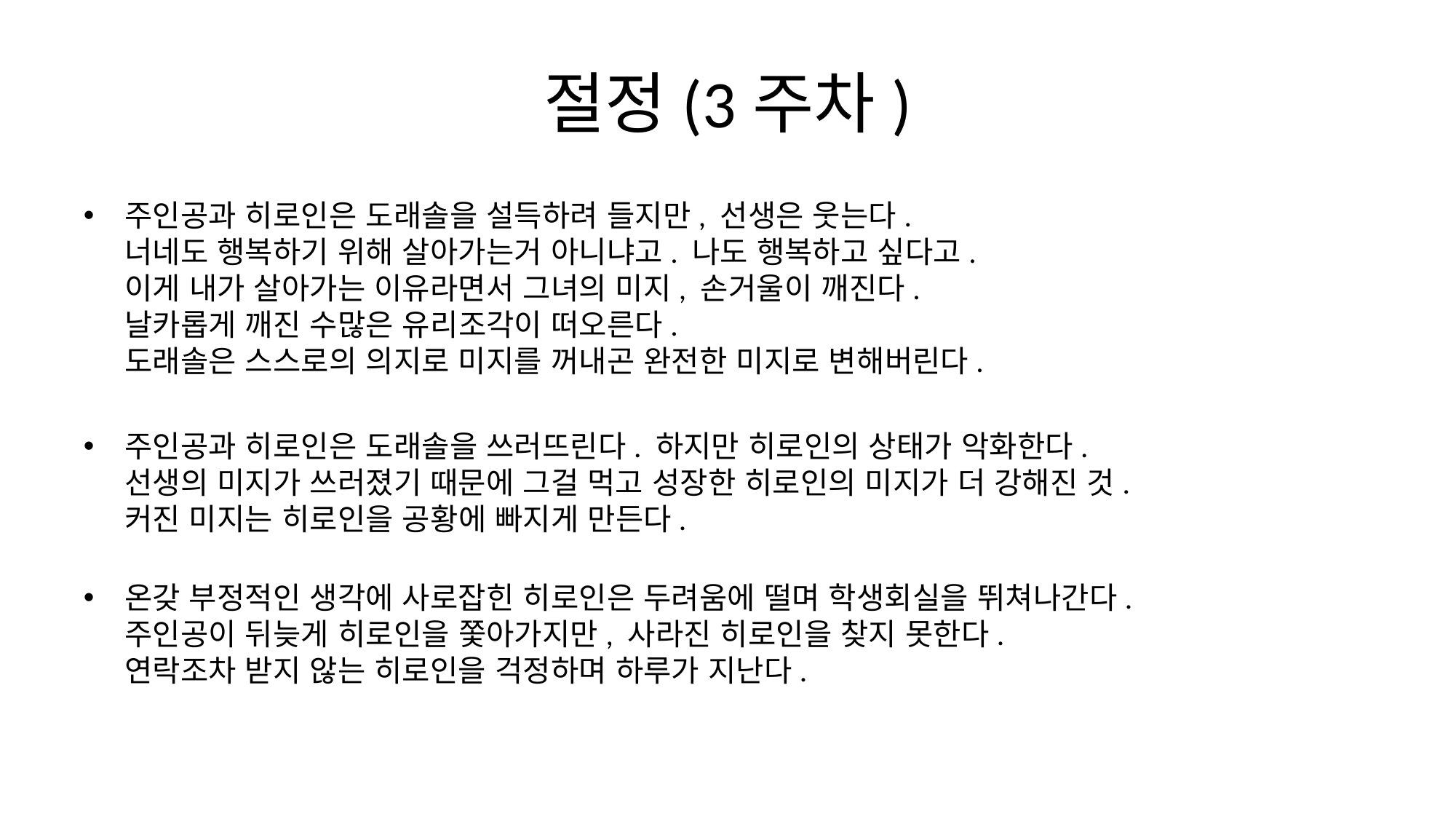

# 절정(3주차)
주인공과 히로인은 도래솔을 설득하려 들지만, 선생은 웃는다.
너네도 행복하기 위해 살아가는거 아니냐고. 나도 행복하고 싶다고.
이게 내가 살아가는 이유라면서 그녀의 미지, 손거울이 깨진다.
날카롭게 깨진 수많은 유리조각이 떠오른다.
도래솔은 스스로의 의지로 미지를 꺼내곤 완전한 미지로 변해버린다.

주인공과 히로인은 도래솔을 쓰러뜨린다. 하지만 히로인의 상태가 악화한다.
선생의 미지가 쓰러졌기 때문에 그걸 먹고 성장한 히로인의 미지가 더 강해진 것.
커진 미지는 히로인을 공황에 빠지게 만든다.
온갖 부정적인 생각에 사로잡힌 히로인은 두려움에 떨며 학생회실을 뛰쳐나간다.
주인공이 뒤늦게 히로인을 쫓아가지만, 사라진 히로인을 찾지 못한다.
연락조차 받지 않는 히로인을 걱정하며 하루가 지난다.